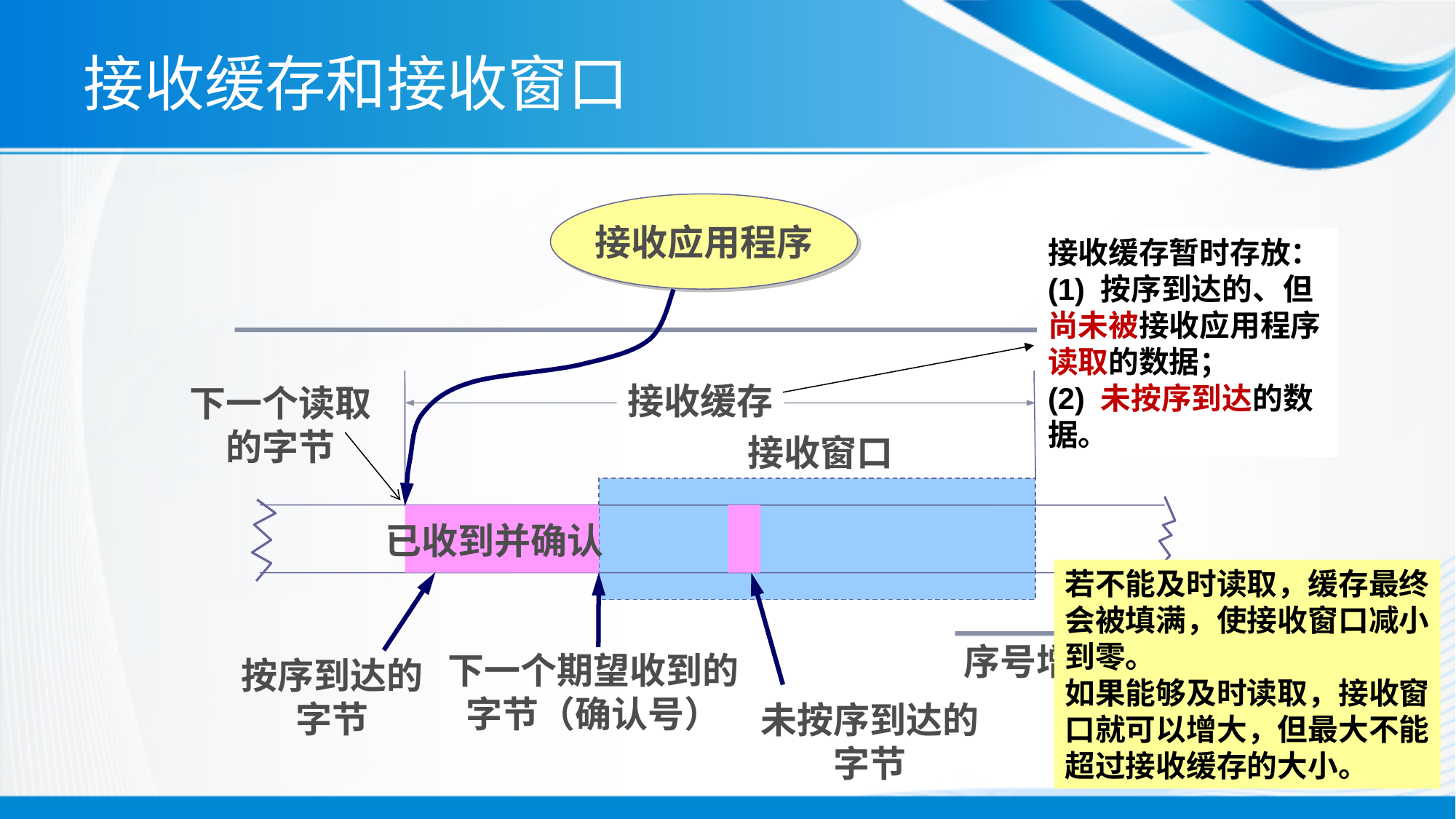

# 接收缓存和接收窗口
接收应用程序
接收缓存暂时存放：
(1) 按序到达的、但尚未被接收应用程序读取的数据；
(2) 未按序到达的数据。

TCP

接收缓存
下一个读取
的字节

接收窗口

已收到并确认
若不能及时读取，缓存最终会被填满，使接收窗口减小到零。
如果能够及时读取，接收窗口就可以增大，但最大不能超过接收缓存的大小。

序号增大

下一个期望收到的
字节（确认号）
按序到达的
字节
未按序到达的
字节